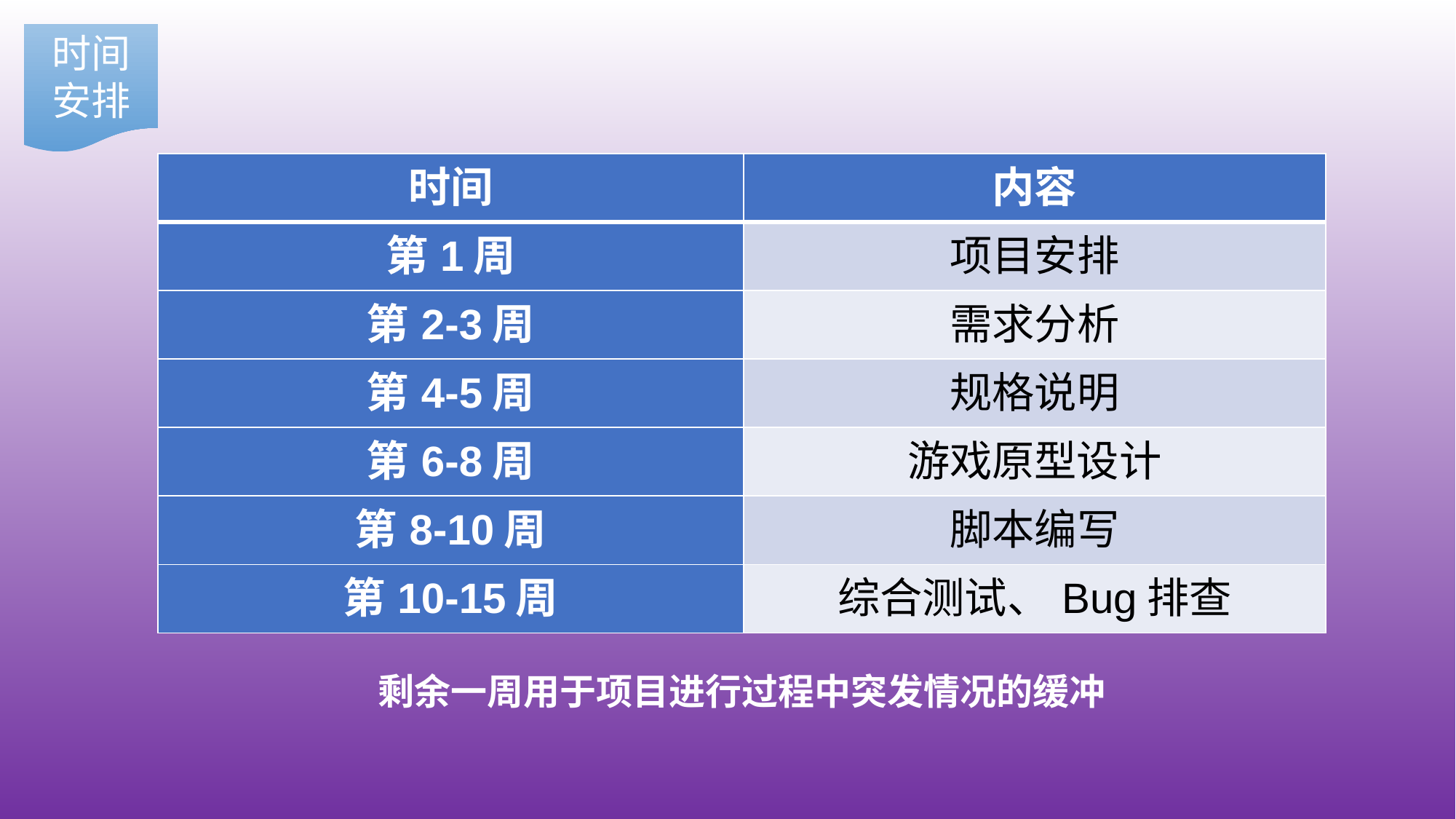

时间安排
| 时间 | 内容 |
| --- | --- |
| 第1周 | 项目安排 |
| 第2-3周 | 需求分析 |
| 第4-5周 | 规格说明 |
| 第6-8周 | 游戏原型设计 |
| 第8-10周 | 脚本编写 |
| 第10-15周 | 综合测试、Bug排查 |
剩余一周用于项目进行过程中突发情况的缓冲